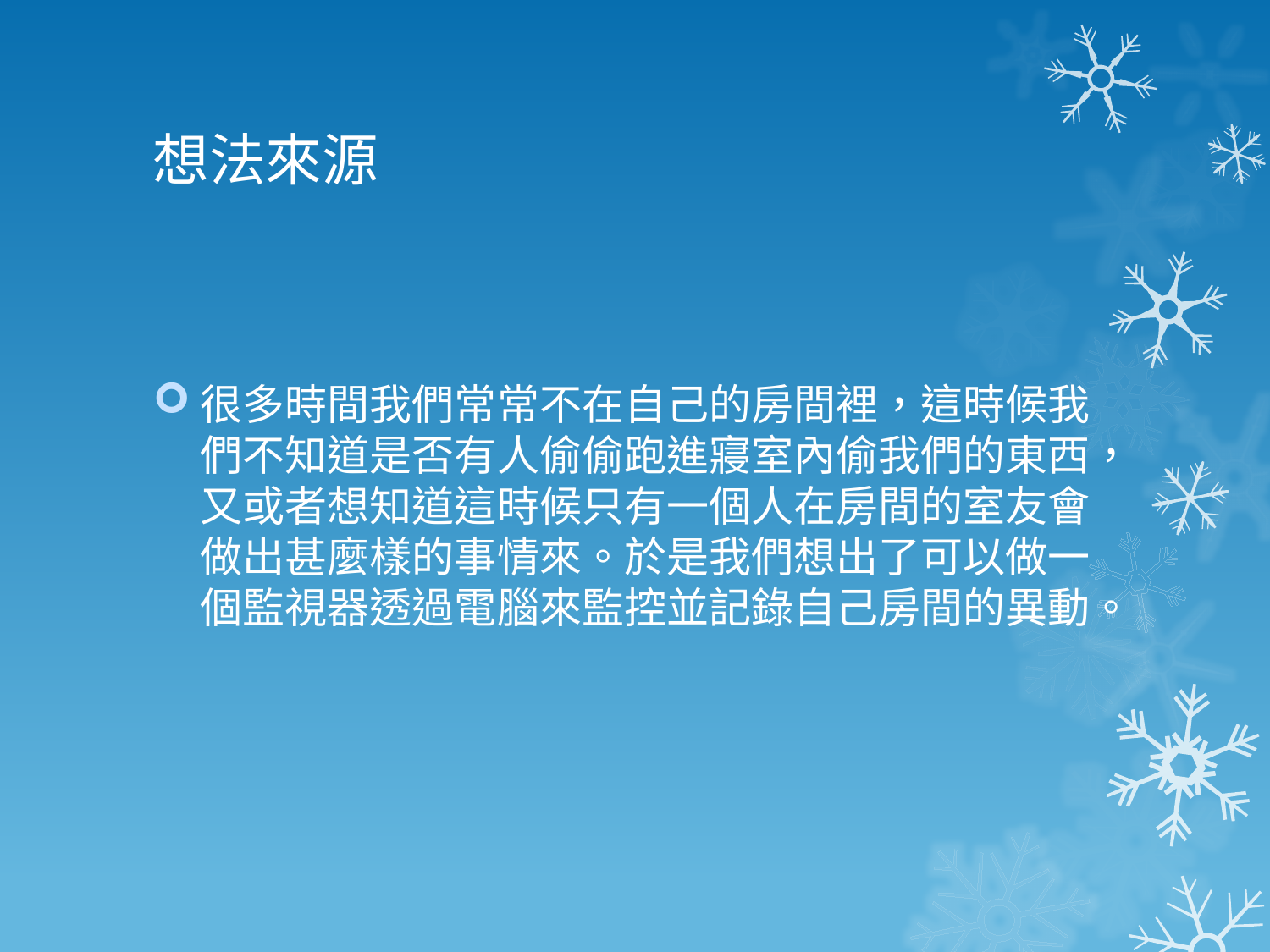

# 想法來源
很多時間我們常常不在自己的房間裡，這時候我們不知道是否有人偷偷跑進寢室內偷我們的東西，又或者想知道這時候只有一個人在房間的室友會做出甚麼樣的事情來。於是我們想出了可以做一個監視器透過電腦來監控並記錄自己房間的異動。